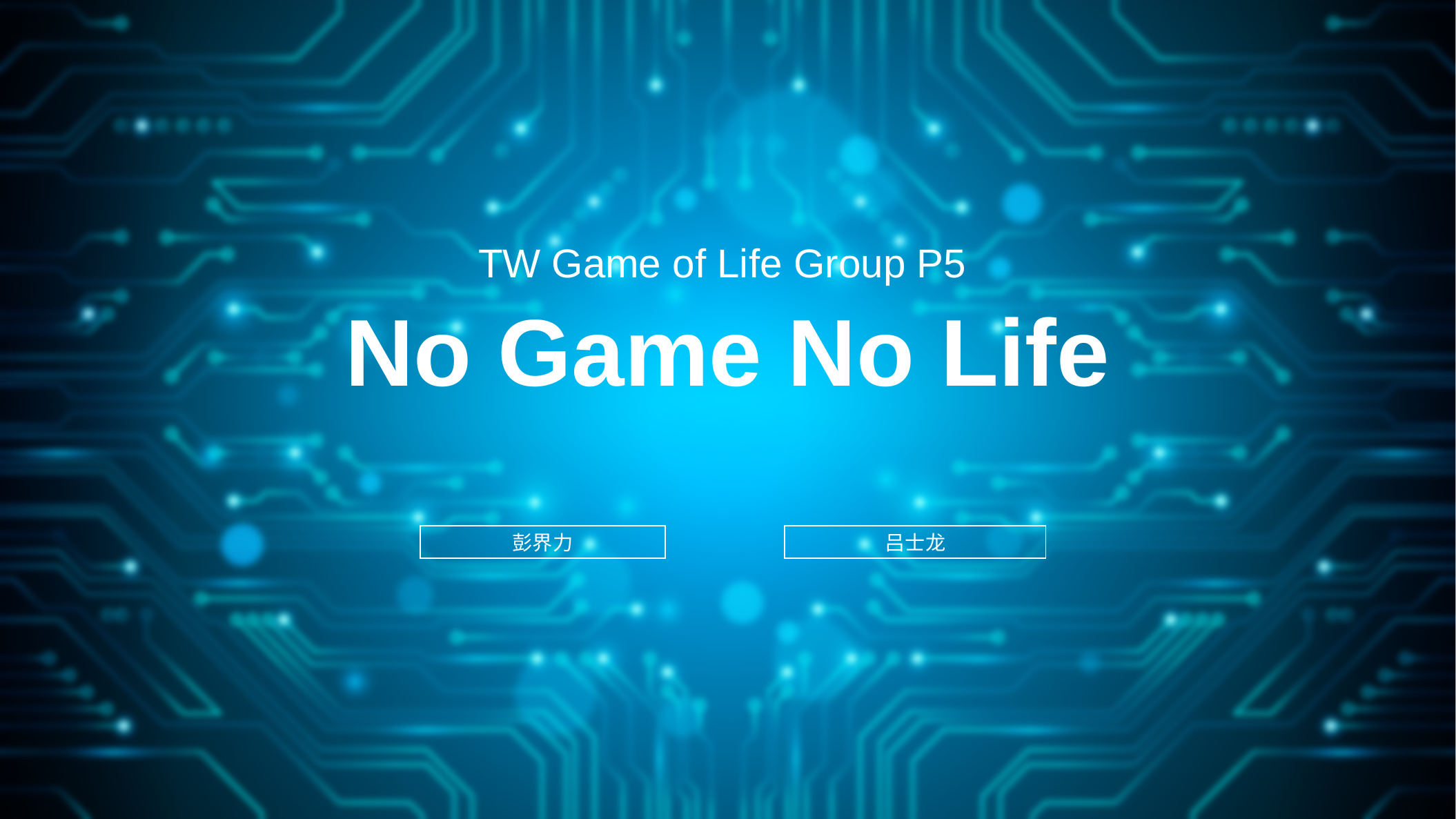

TW Game of Life Group P5
No Game No Life
彭界力
吕士龙